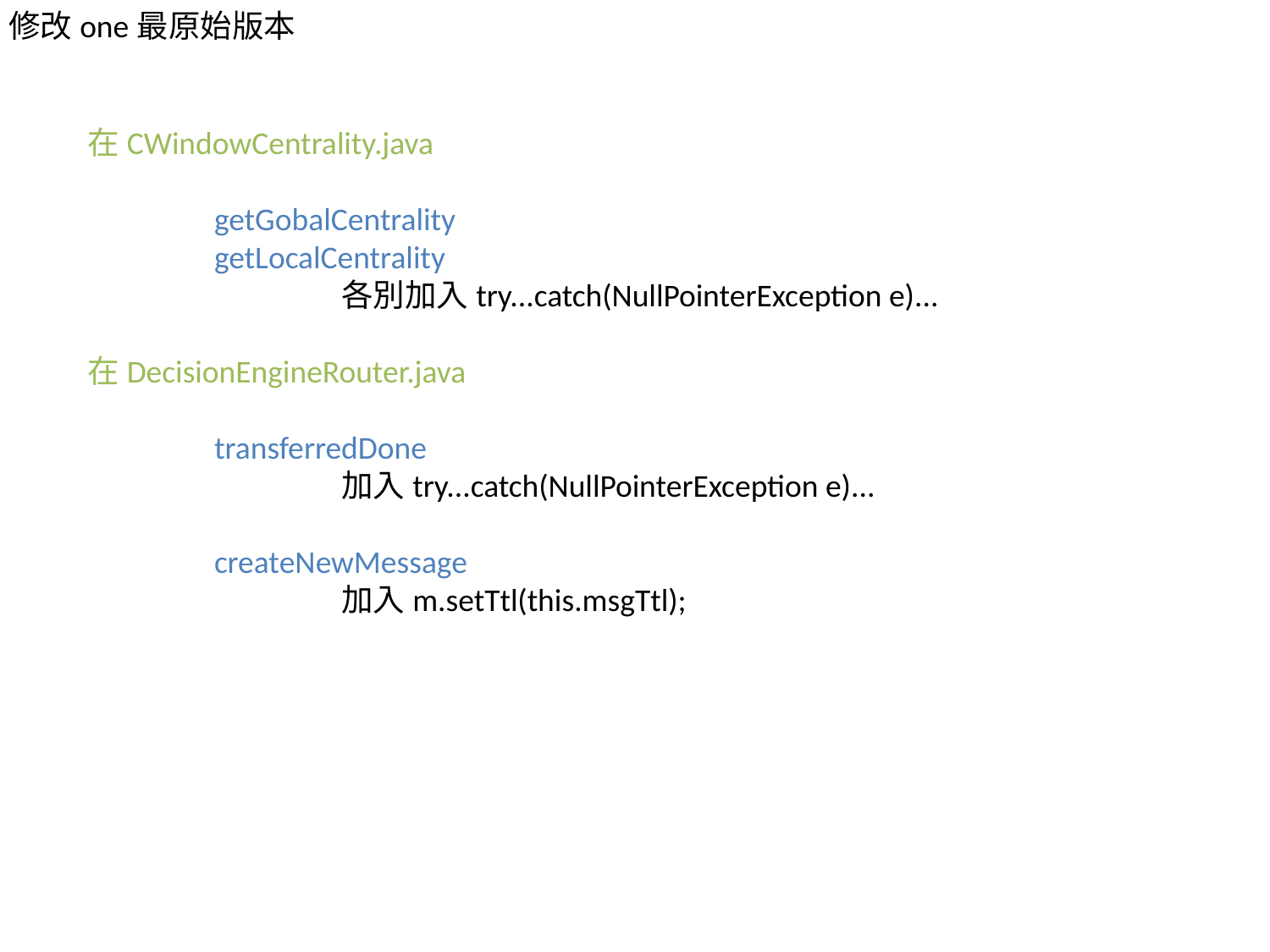

修改one最原始版本
在CWindowCentrality.java

	getGobalCentrality
	getLocalCentrality
		各別加入try...catch(NullPointerException e)...

在DecisionEngineRouter.java

	transferredDone
		加入try...catch(NullPointerException e)...

	createNewMessage
		加入m.setTtl(this.msgTtl);